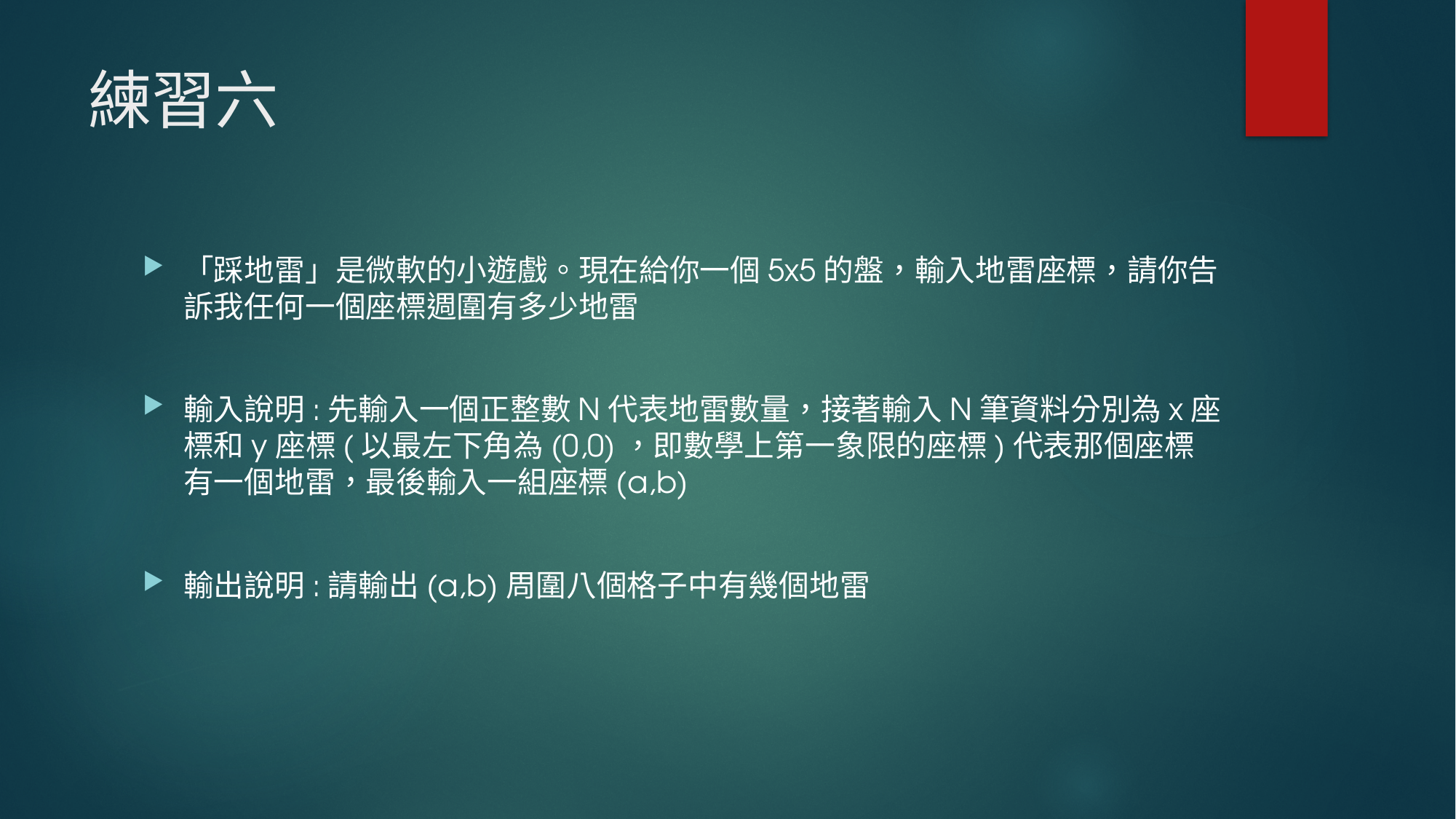

# 練習六
「踩地雷」是微軟的小遊戲。現在給你一個5x5的盤，輸入地雷座標，請你告訴我任何一個座標週圍有多少地雷

輸入說明:先輸入一個正整數N代表地雷數量，接著輸入N筆資料分別為x座標和y座標(以最左下角為(0,0)，即數學上第一象限的座標)代表那個座標有一個地雷，最後輸入一組座標(a,b)

輸出說明:請輸出(a,b)周圍八個格子中有幾個地雷